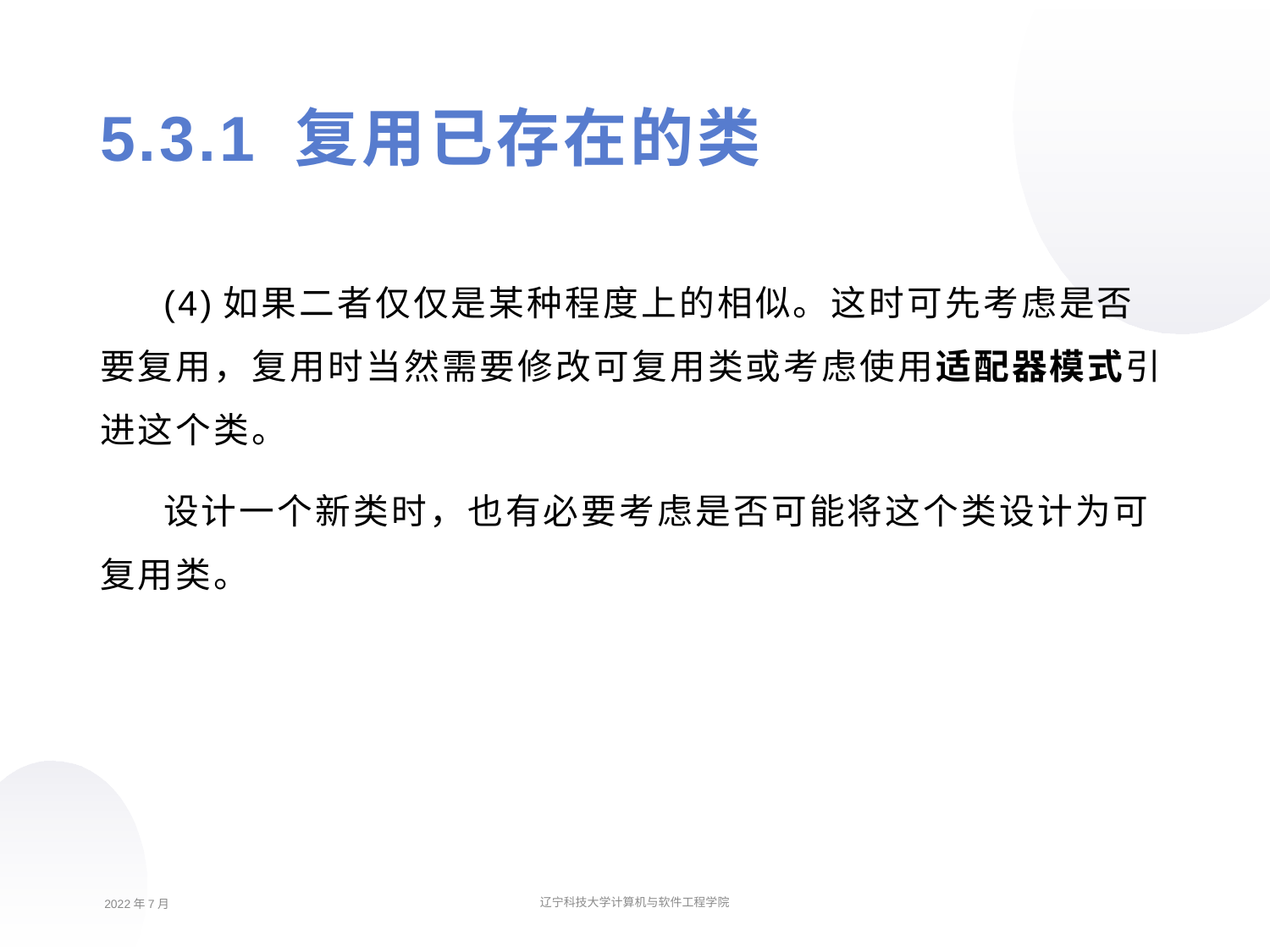

5.3.1 复用已存在的类
(4)如果二者仅仅是某种程度上的相似。这时可先考虑是否要复用，复用时当然需要修改可复用类或考虑使用适配器模式引进这个类。
设计一个新类时，也有必要考虑是否可能将这个类设计为可复用类。

2022年7月
辽宁科技大学计算机与软件工程学院
81